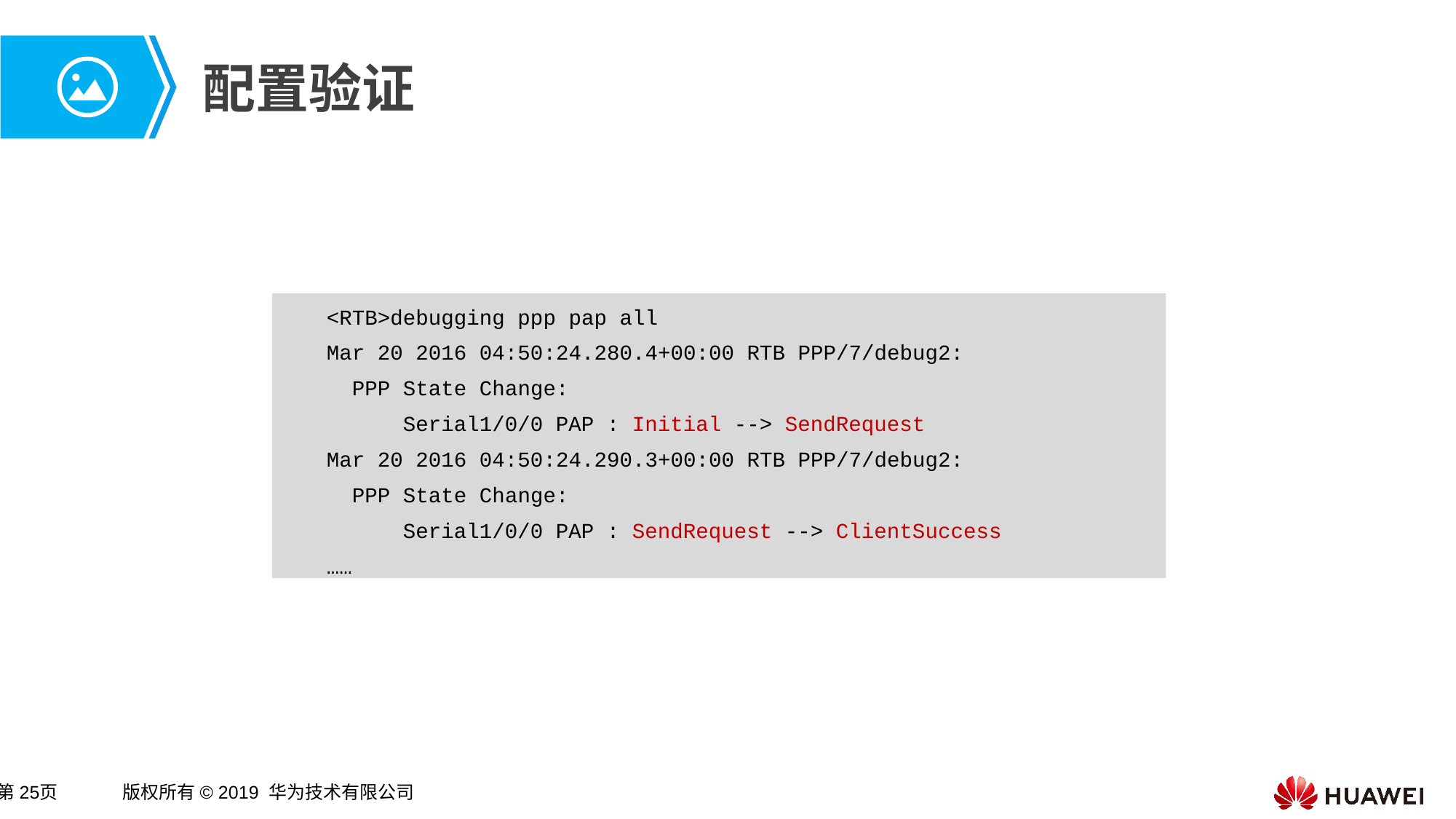

# 配置验证
<RTB>debugging ppp pap all
Mar 20 2016 04:50:24.280.4+00:00 RTB PPP/7/debug2:
  PPP State Change:
      Serial1/0/0 PAP : Initial --> SendRequest
Mar 20 2016 04:50:24.290.3+00:00 RTB PPP/7/debug2:
  PPP State Change:
      Serial1/0/0 PAP : SendRequest --> ClientSuccess
……